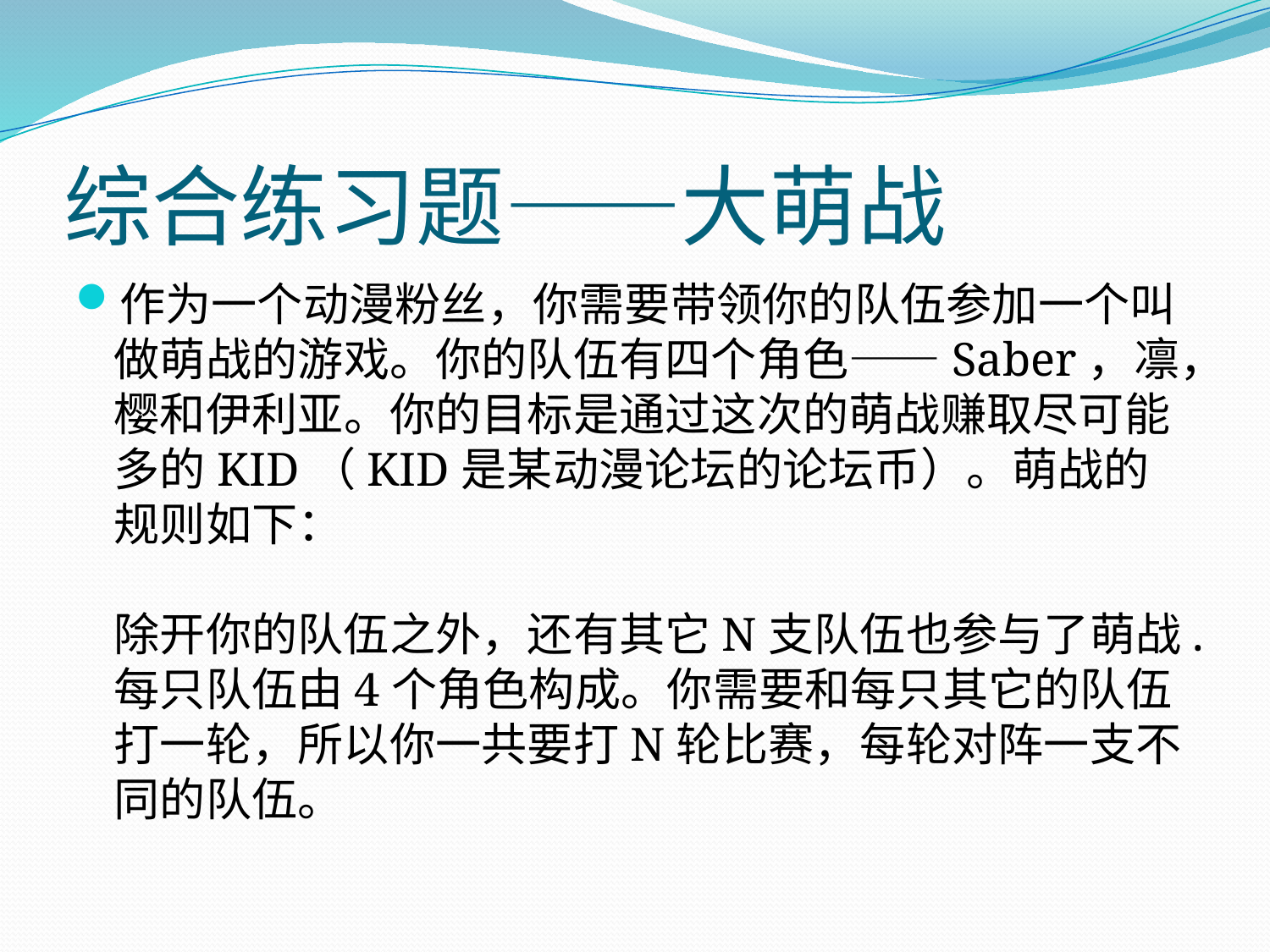

# 综合练习题——大萌战
作为一个动漫粉丝，你需要带领你的队伍参加一个叫做萌战的游戏。你的队伍有四个角色——Saber，凛，樱和伊利亚。你的目标是通过这次的萌战赚取尽可能多的KID（KID是某动漫论坛的论坛币）。萌战的规则如下：
除开你的队伍之外，还有其它N支队伍也参与了萌战.每只队伍由4个角色构成。你需要和每只其它的队伍打一轮，所以你一共要打N轮比赛，每轮对阵一支不同的队伍。